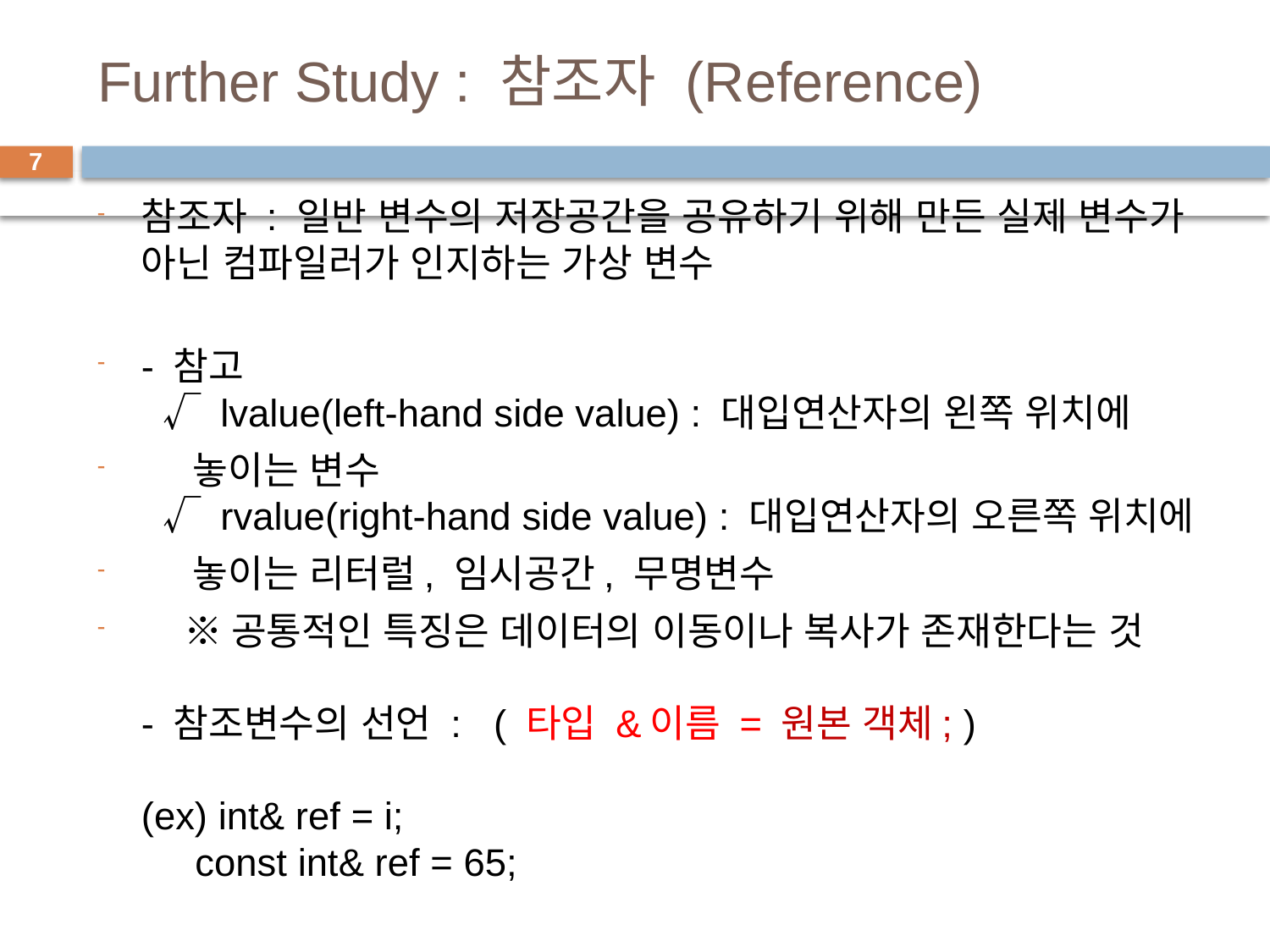

# Further Study : 참조자 (Reference)
7
참조자 : 일반 변수의 저장공간을 공유하기 위해 만든 실제 변수가 아닌 컴파일러가 인지하는 가상 변수
- 참고
  √ lvalue(left-hand side value) : 대입연산자의 왼쪽 위치에
    놓이는 변수
  √ rvalue(right-hand side value) : 대입연산자의 오른쪽 위치에
    놓이는 리터럴, 임시공간, 무명변수
    ※공통적인 특징은 데이터의 이동이나 복사가 존재한다는 것
- 참조변수의 선언 :   ( 타입 &이름 = 원본 객체; )
(ex) int& ref = i;
     const int& ref = 65;